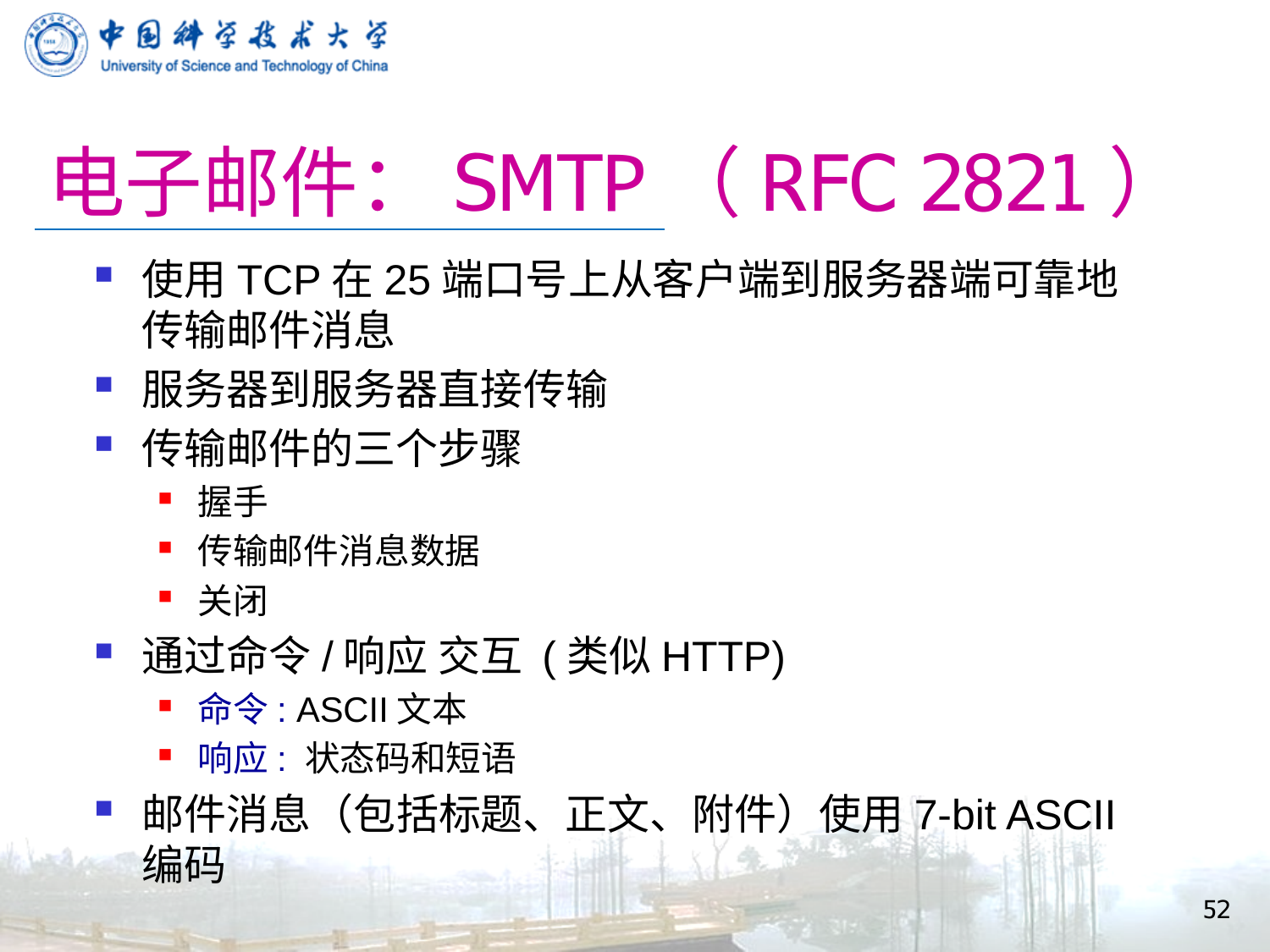

# 电子邮件：SMTP（RFC 2821）
使用TCP在25端口号上从客户端到服务器端可靠地传输邮件消息
服务器到服务器直接传输
传输邮件的三个步骤
握手
传输邮件消息数据
关闭
通过命令/响应 交互 (类似HTTP)
命令: ASCII文本
响应: 状态码和短语
邮件消息（包括标题、正文、附件）使用7-bit ASCII 编码

52